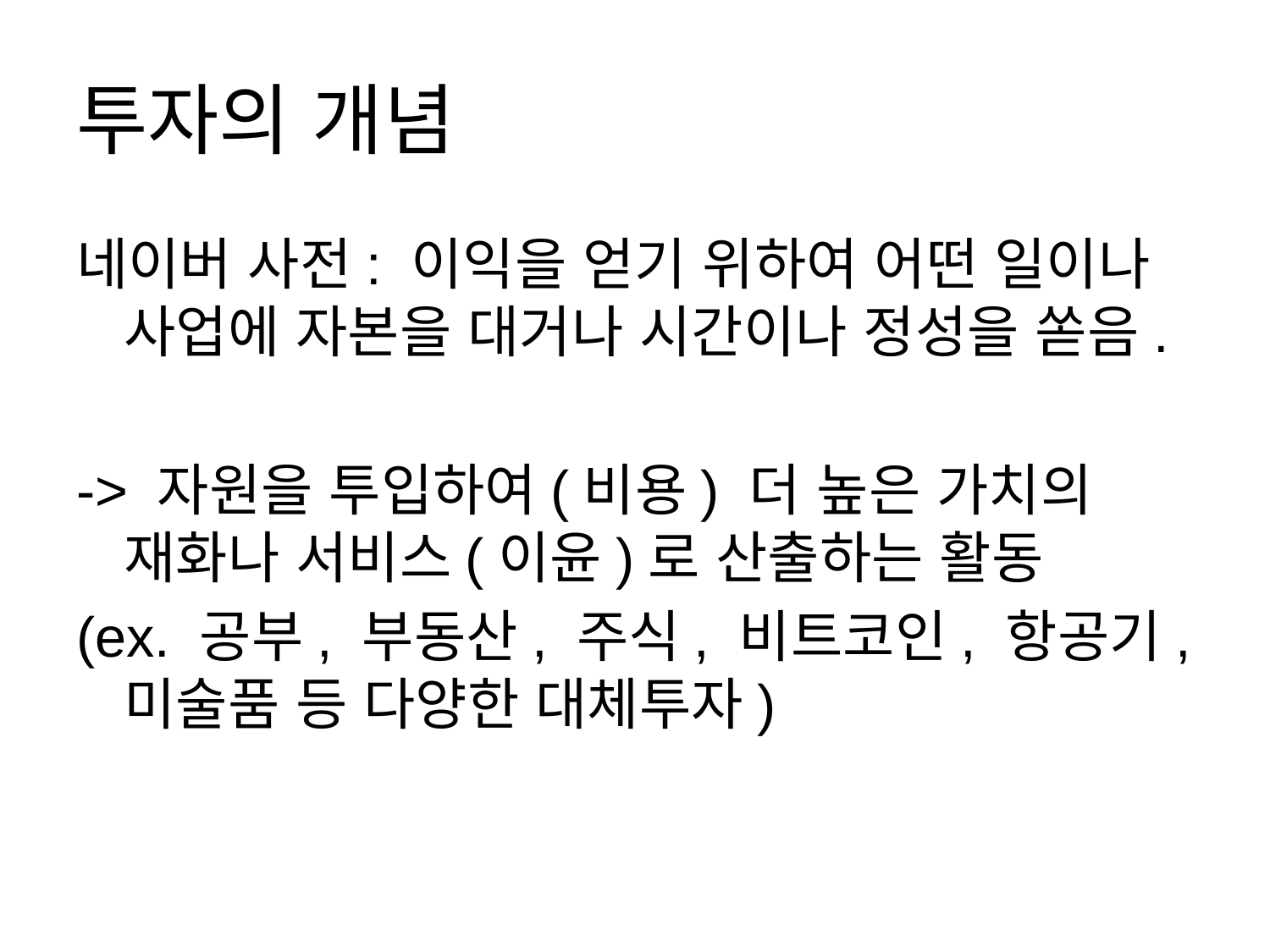

# 투자의 개념
네이버 사전: 이익을 얻기 위하여 어떤 일이나 사업에 자본을 대거나 시간이나 정성을 쏟음.

-> 자원을 투입하여(비용) 더 높은 가치의 재화나 서비스(이윤)로 산출하는 활동
(ex. 공부, 부동산, 주식, 비트코인, 항공기, 미술품 등 다양한 대체투자)